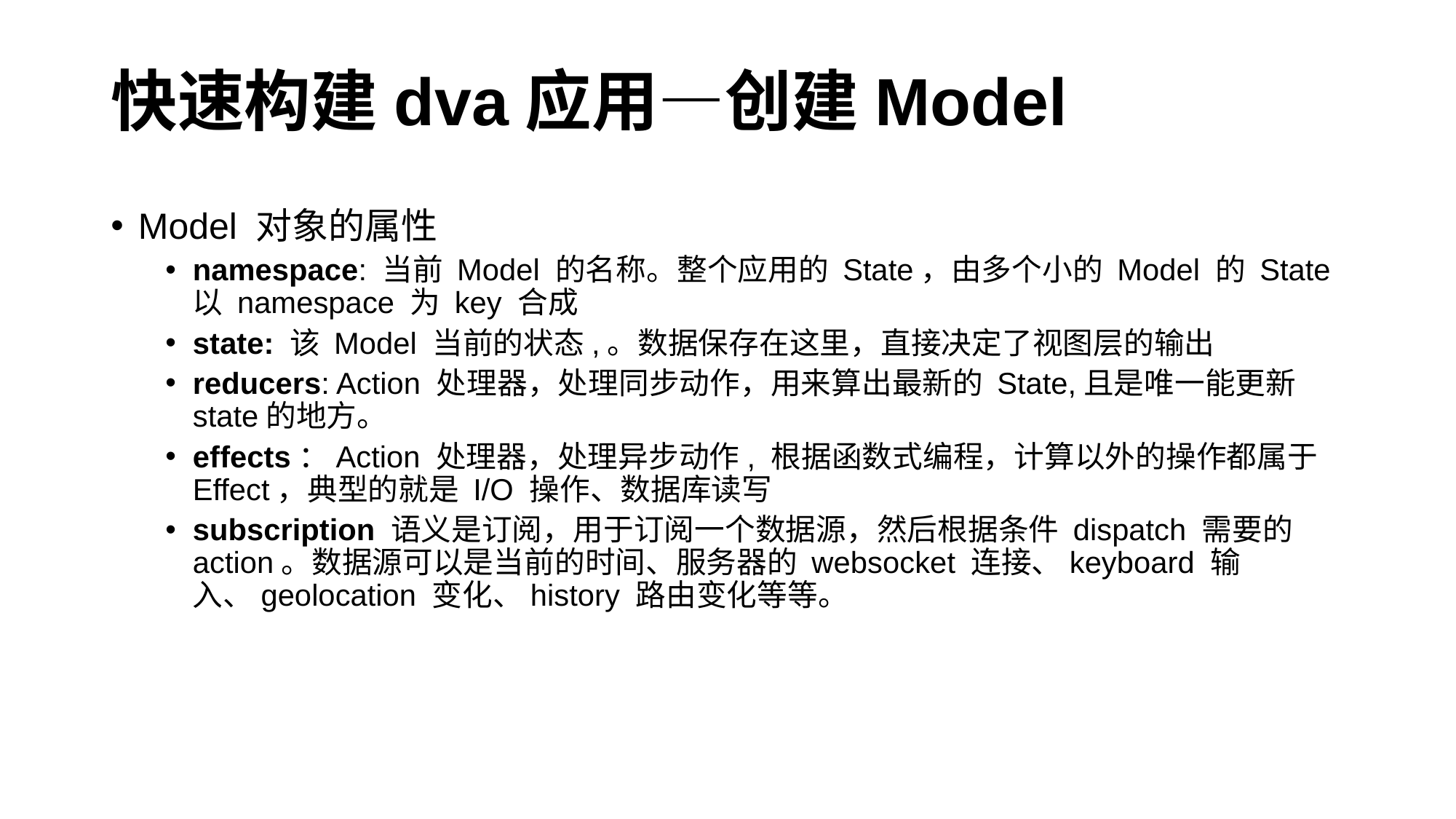

快速构建dva应用—创建Model
Model 对象的属性
namespace: 当前 Model 的名称。整个应用的 State，由多个小的 Model 的 State 以 namespace 为 key 合成
state: 该 Model 当前的状态,。数据保存在这里，直接决定了视图层的输出
reducers: Action 处理器，处理同步动作，用来算出最新的 State,且是唯一能更新state的地方。
effects：Action 处理器，处理异步动作, 根据函数式编程，计算以外的操作都属于 Effect，典型的就是 I/O 操作、数据库读写
subscription 语义是订阅，用于订阅一个数据源，然后根据条件 dispatch 需要的 action。数据源可以是当前的时间、服务器的 websocket 连接、keyboard 输入、geolocation 变化、history 路由变化等等。